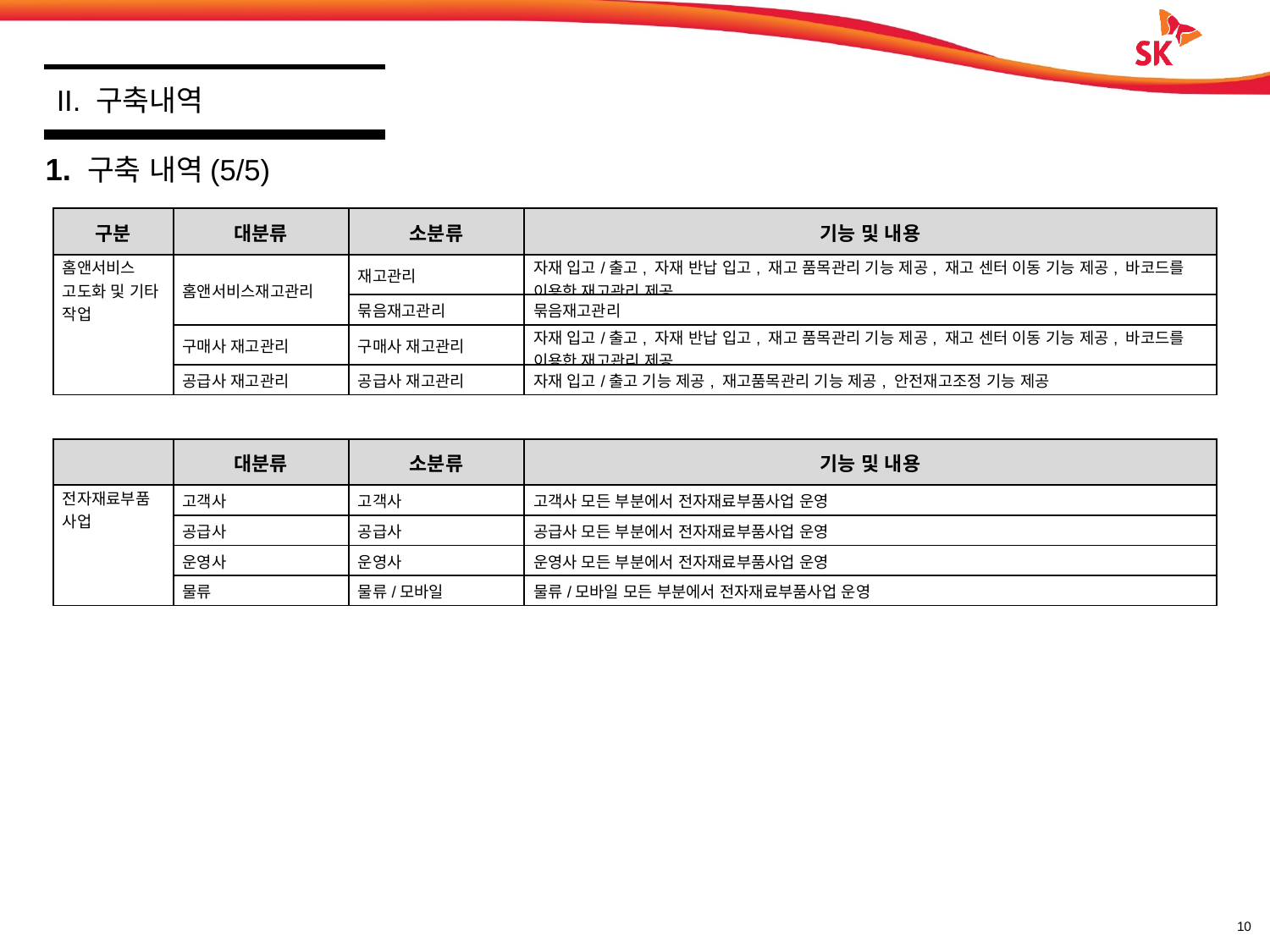

II. 구축내역
1. 구축 내역(5/5)
| 구분 | 대분류 | 소분류 | 기능 및 내용 |
| --- | --- | --- | --- |
| 홈앤서비스 고도화 및 기타 작업 | 홈앤서비스재고관리 | 재고관리 | 자재 입고/출고, 자재 반납 입고, 재고 품목관리 기능 제공, 재고 센터 이동 기능 제공, 바코드를 이용한 재고관리 제공 |
|  |  | 묶음재고관리 | 묶음재고관리 |
|  | 구매사 재고관리 | 구매사 재고관리 | 자재 입고/출고, 자재 반납 입고, 재고 품목관리 기능 제공, 재고 센터 이동 기능 제공, 바코드를 이용한 재고관리 제공 |
|  | 공급사 재고관리 | 공급사 재고관리 | 자재 입고/출고 기능 제공, 재고품목관리 기능 제공, 안전재고조정 기능 제공 |
|  | 대분류 | 소분류 | 기능 및 내용 |
| --- | --- | --- | --- |
| 전자재료부품 사업 | 고객사 | 고객사 | 고객사 모든 부분에서 전자재료부품사업 운영 |
|  | 공급사 | 공급사 | 공급사 모든 부분에서 전자재료부품사업 운영 |
|  | 운영사 | 운영사 | 운영사 모든 부분에서 전자재료부품사업 운영 |
|  | 물류 | 물류/모바일 | 물류/모바일 모든 부분에서 전자재료부품사업 운영 |